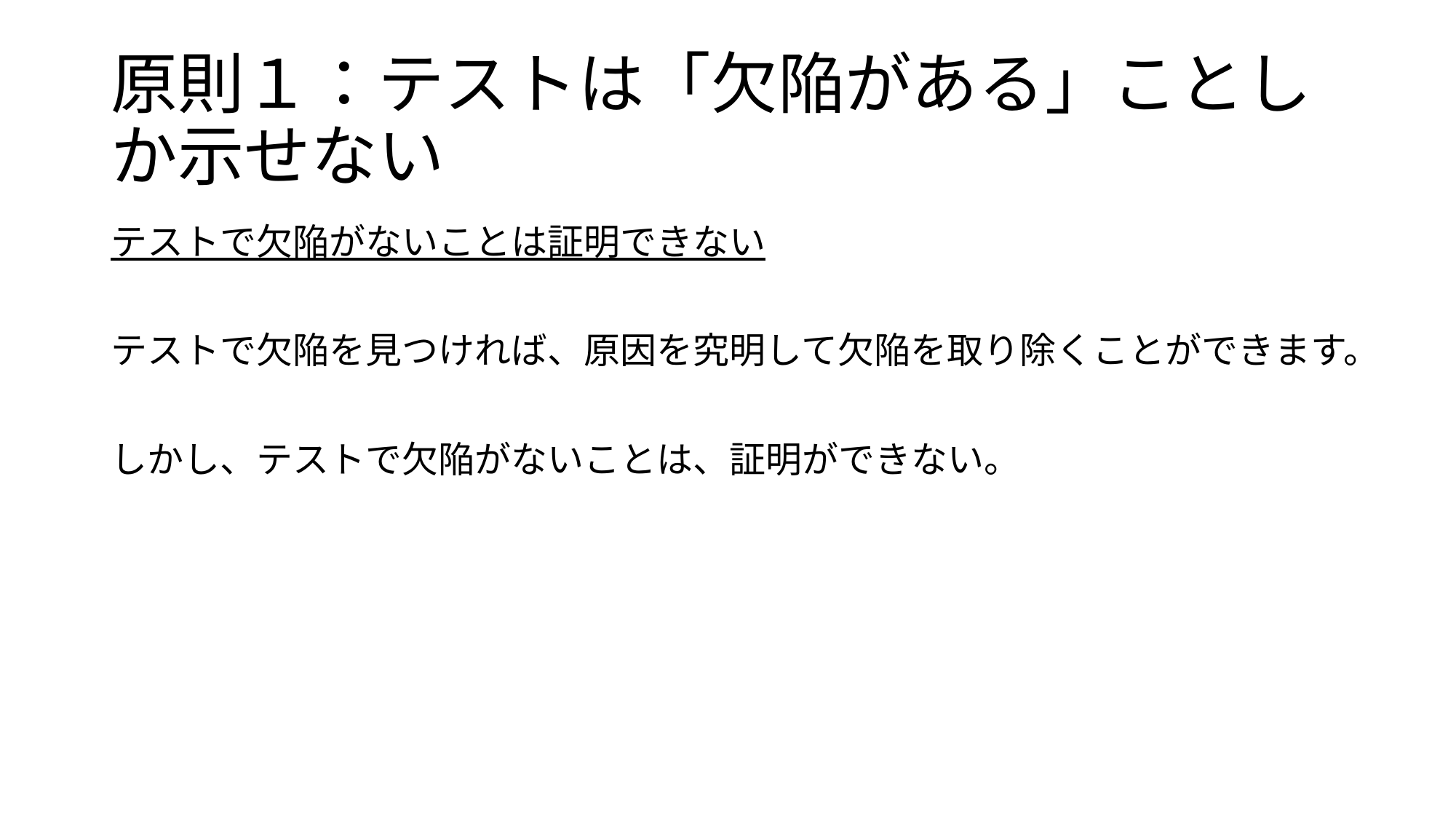

# 原則１：テストは「欠陥がある」ことしか示せない
テストで欠陥がないことは証明できない

テストで欠陥を見つければ、原因を究明して欠陥を取り除くことができます。

しかし、テストで欠陥がないことは、証明ができない。